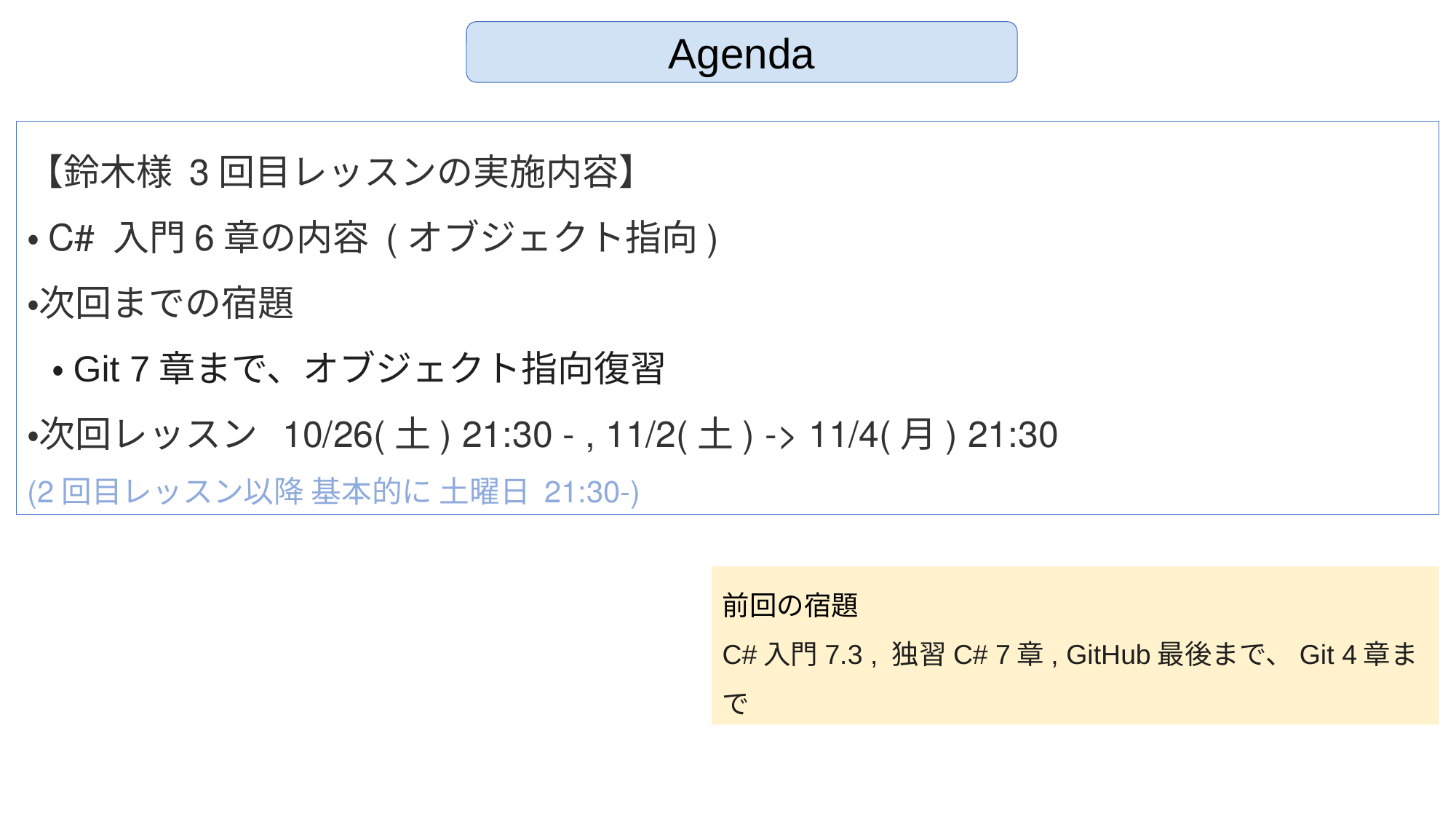

Agenda
【鈴木様 3回目レッスンの実施内容】
・C# 入門6章の内容 (オブジェクト指向)
・次回までの宿題
  ・Git 7章まで、オブジェクト指向復習
・次回レッスン  10/26(土) 21:30 - , 11/2(土) -> 11/4(月) 21:30
(2回目レッスン以降 基本的に 土曜日 21:30-)
前回の宿題
C#入門7.3 , 独習C# 7章, GitHub最後まで、Git 4章まで